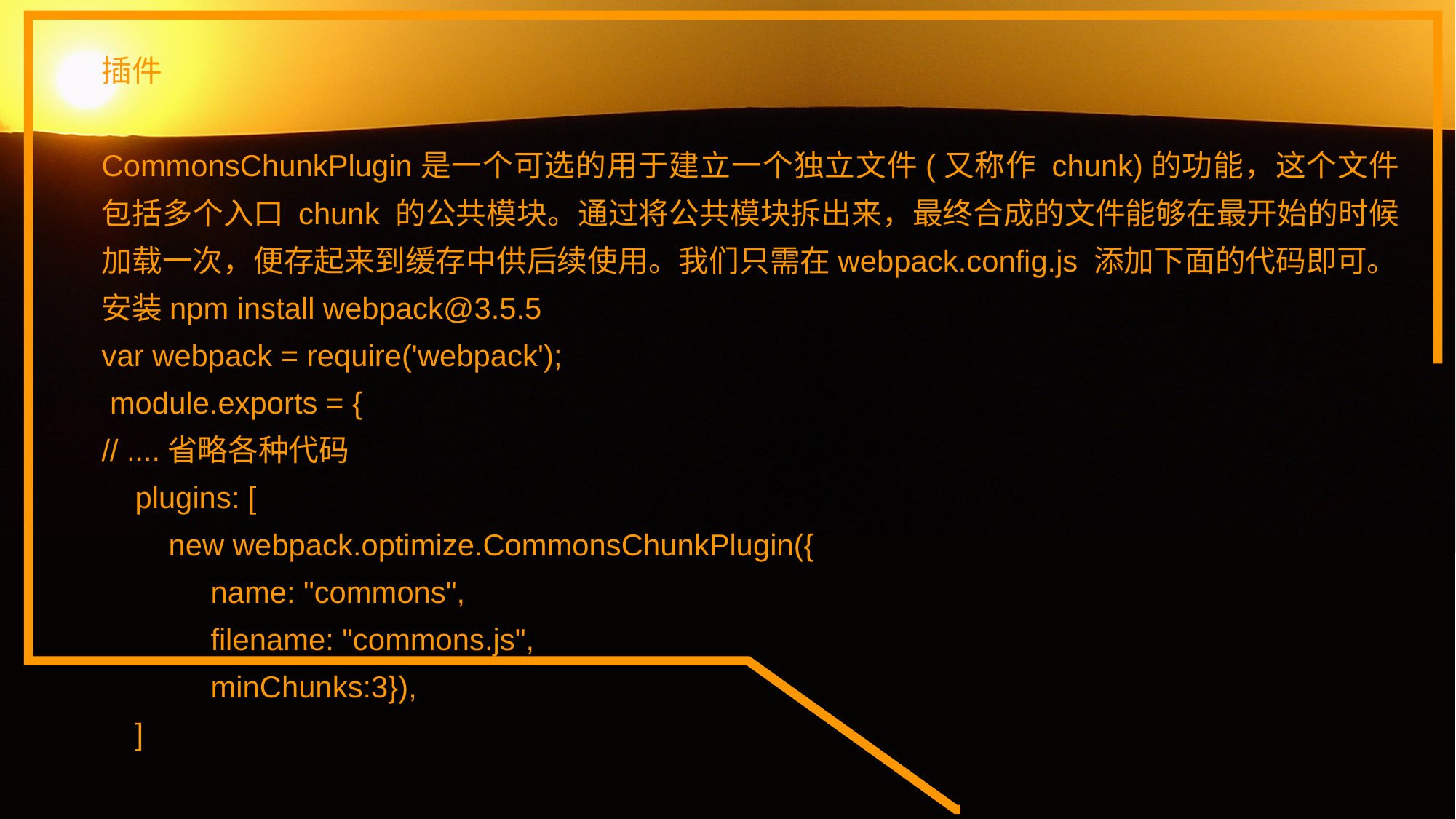

插件

CommonsChunkPlugin是一个可选的用于建立一个独立文件(又称作 chunk)的功能，这个文件包括多个入口 chunk 的公共模块。通过将公共模块拆出来，最终合成的文件能够在最开始的时候加载一次，便存起来到缓存中供后续使用。我们只需在webpack.config.js 添加下面的代码即可。
安装npm install webpack@3.5.5
var webpack = require('webpack');
 module.exports = {
// ....省略各种代码
    plugins: [
        new webpack.optimize.CommonsChunkPlugin({
	name: "commons",
	filename: "commons.js",
	minChunks:3}),
    ]